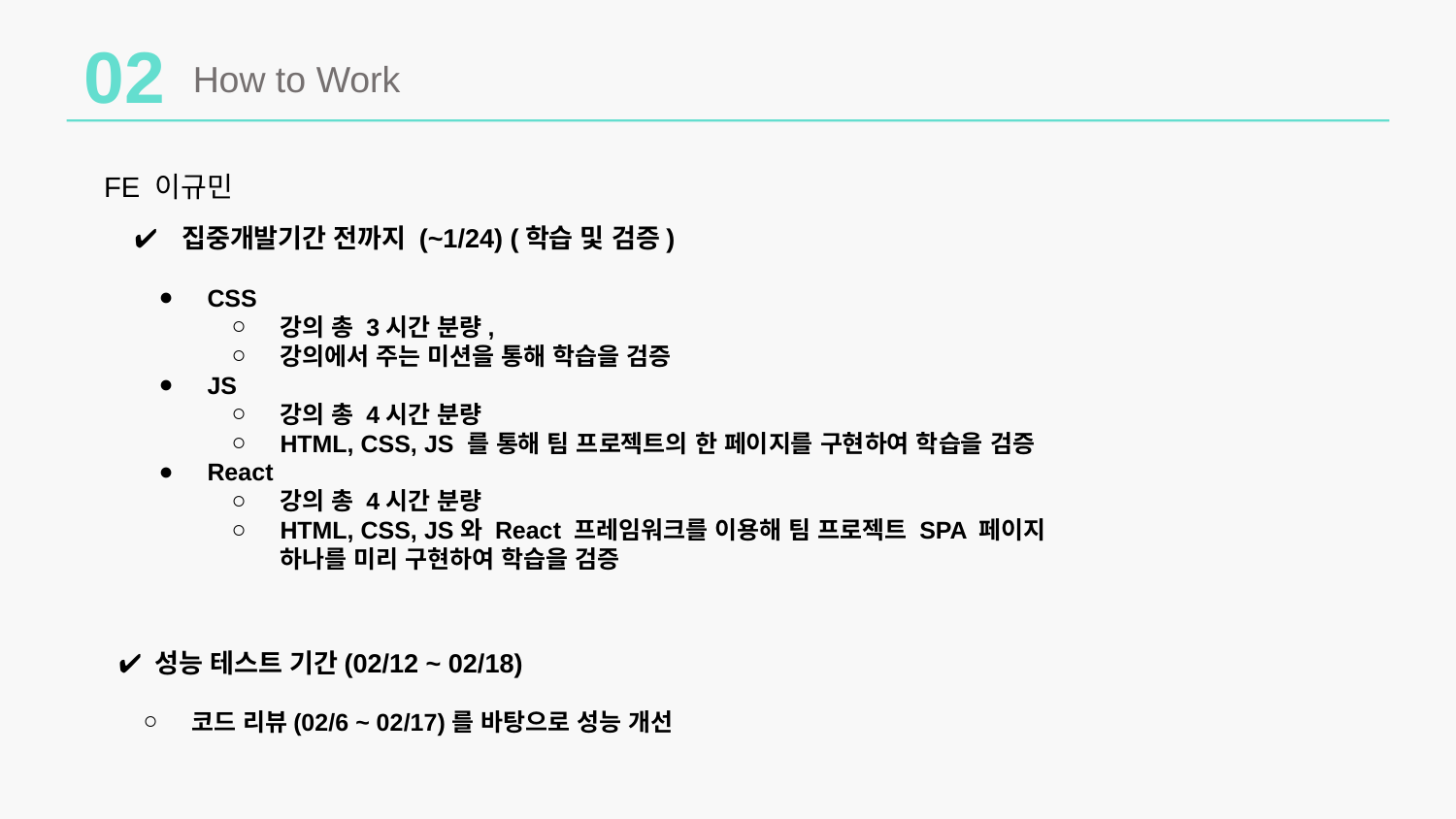

02
How to Work

FE 이규민
✔️  집중개발기간 전까지 (~1/24) (학습 및 검증)
CSS
강의 총 3시간 분량,
강의에서 주는 미션을 통해 학습을 검증
JS
강의 총 4시간 분량
HTML, CSS, JS 를 통해 팀 프로젝트의 한 페이지를 구현하여 학습을 검증
React
강의 총 4시간 분량
HTML, CSS, JS와 React 프레임워크를 이용해 팀 프로젝트 SPA 페이지 하나를 미리 구현하여 학습을 검증
✔️ 성능 테스트 기간(02/12 ~ 02/18)
코드 리뷰(02/6 ~ 02/17)를 바탕으로 성능 개선